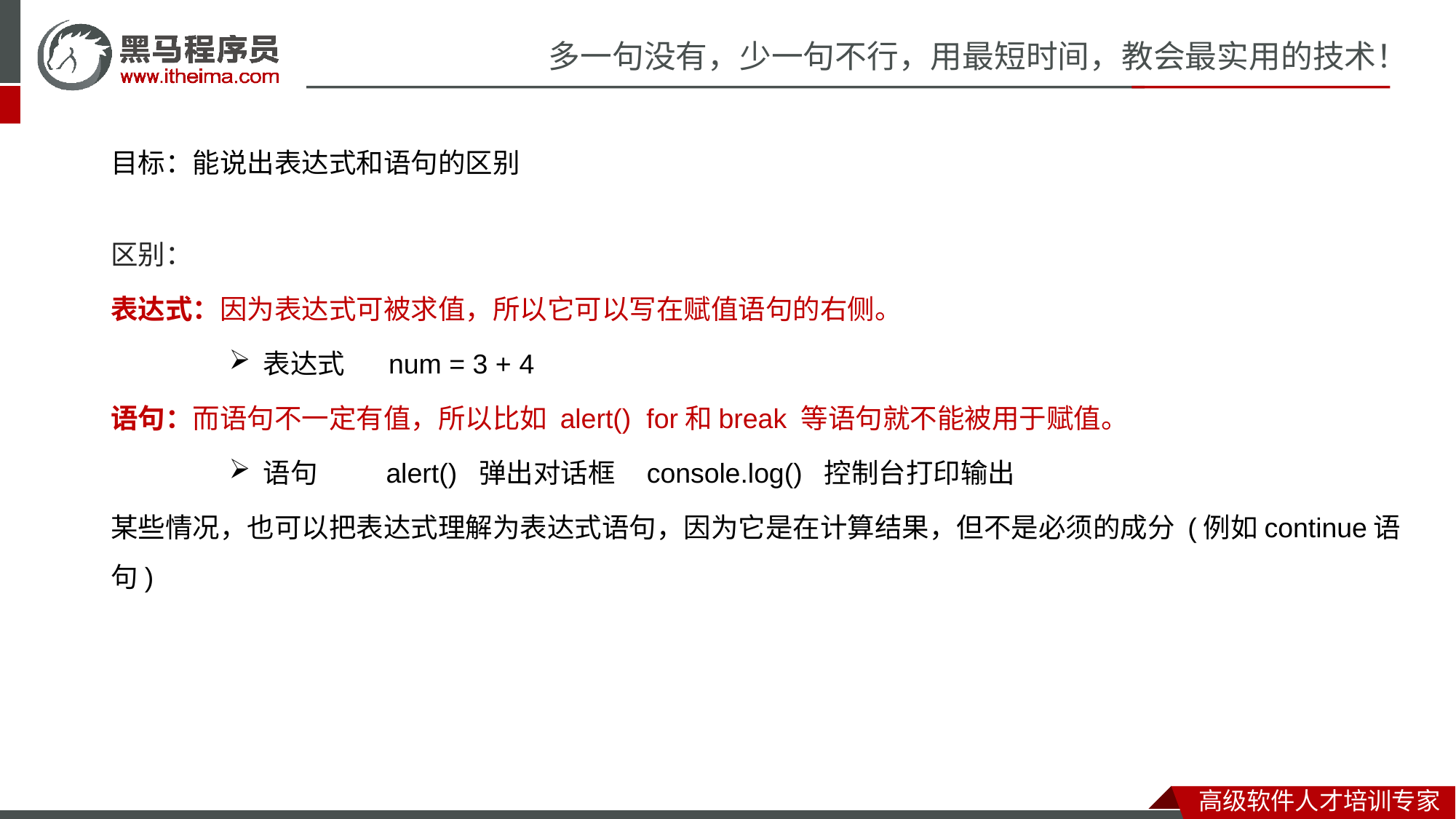

目标：能说出表达式和语句的区别
区别：
表达式：因为表达式可被求值，所以它可以写在赋值语句的右侧。
表达式      num = 3 + 4
语句：而语句不一定有值，所以比如 alert()  for和break 等语句就不能被用于赋值。
语句          alert()  弹出对话框    console.log()  控制台打印输出
某些情况，也可以把表达式理解为表达式语句，因为它是在计算结果，但不是必须的成分 (例如continue语句)